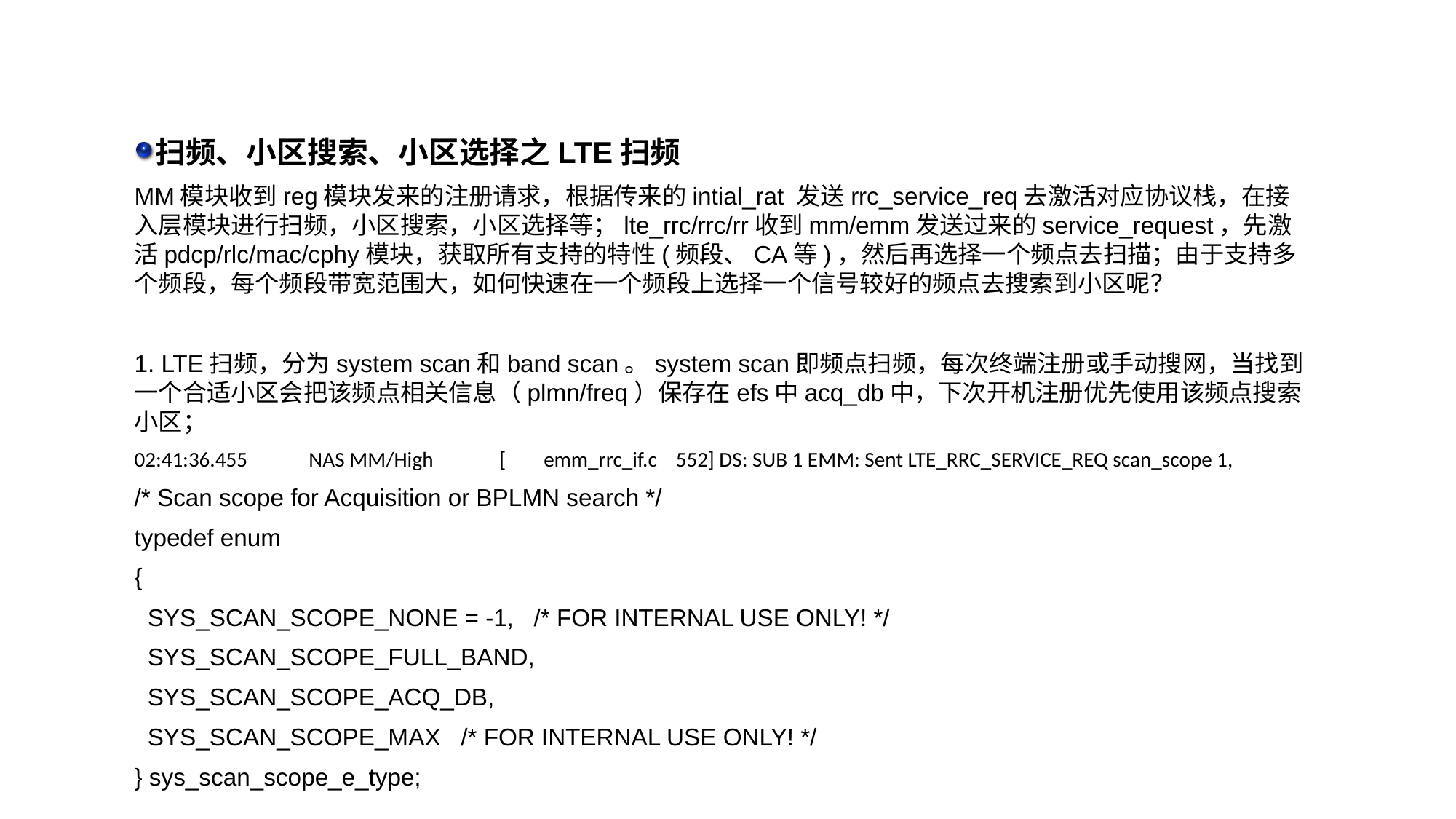

扫频、小区搜索、小区选择之LTE扫频
MM模块收到reg模块发来的注册请求，根据传来的intial_rat 发送rrc_service_req去激活对应协议栈，在接入层模块进行扫频，小区搜索，小区选择等；lte_rrc/rrc/rr收到mm/emm发送过来的service_request，先激活pdcp/rlc/mac/cphy模块，获取所有支持的特性(频段、CA等)，然后再选择一个频点去扫描；由于支持多个频段，每个频段带宽范围大，如何快速在一个频段上选择一个信号较好的频点去搜索到小区呢？

1. LTE扫频，分为system scan和band scan。system scan即频点扫频，每次终端注册或手动搜网，当找到一个合适小区会把该频点相关信息（plmn/freq）保存在efs中acq_db中，下次开机注册优先使用该频点搜索小区；
02:41:36.455             NAS MM/High              [        emm_rrc_if.c    552] DS: SUB 1 EMM: Sent LTE_RRC_SERVICE_REQ scan_scope 1,
/* Scan scope for Acquisition or BPLMN search */
typedef enum
{
  SYS_SCAN_SCOPE_NONE = -1,   /* FOR INTERNAL USE ONLY! */
  SYS_SCAN_SCOPE_FULL_BAND,
  SYS_SCAN_SCOPE_ACQ_DB,
  SYS_SCAN_SCOPE_MAX   /* FOR INTERNAL USE ONLY! */
} sys_scan_scope_e_type;